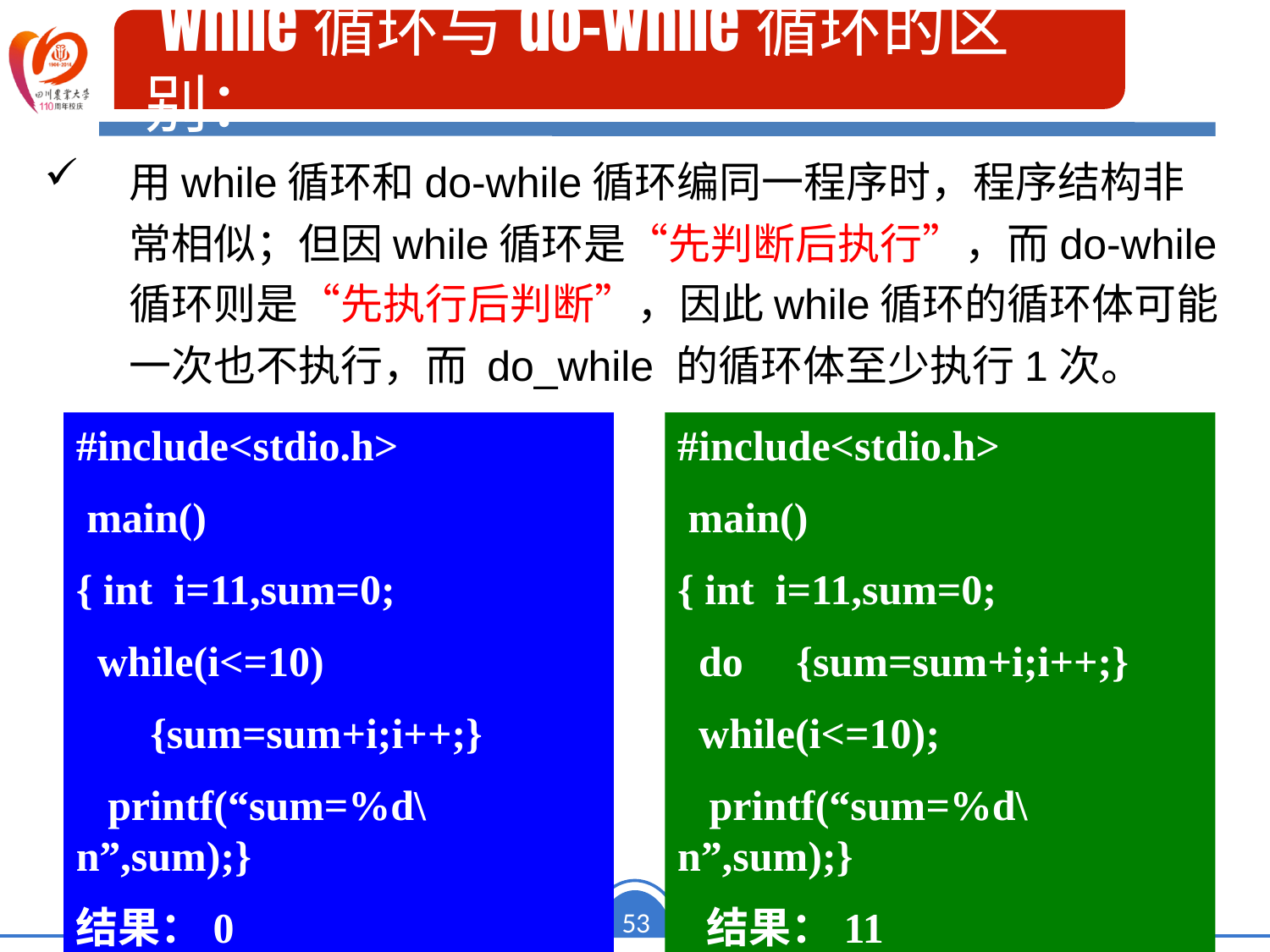

while循环与do-while循环的区别：
用while循环和do-while循环编同一程序时，程序结构非常相似；但因while循环是“先判断后执行”，而do-while循环则是“先执行后判断”，因此while循环的循环体可能一次也不执行，而 do_while 的循环体至少执行1次。
#include<stdio.h>
 main()
{ int  i=11,sum=0;
  while(i<=10)
       {sum=sum+i;i++;}
   printf(“sum=%d\n”,sum);}
结果：0
#include<stdio.h>
 main()
{ int  i=11,sum=0;
  do     {sum=sum+i;i++;}
  while(i<=10);
   printf(“sum=%d\n”,sum);}
  结果：11